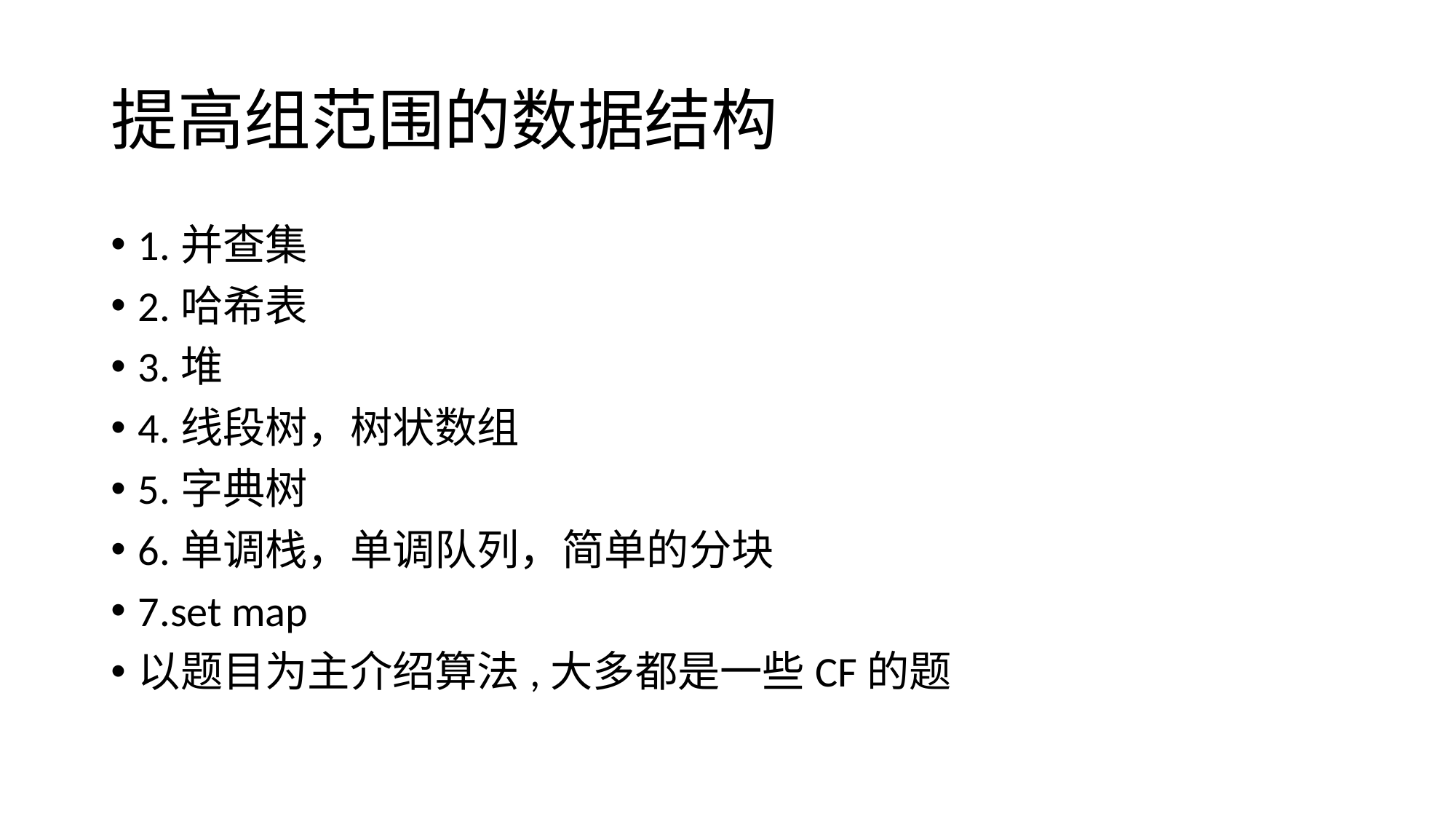

# 提高组范围的数据结构
1.并查集
2.哈希表
3.堆
4.线段树，树状数组
5.字典树
6.单调栈，单调队列，简单的分块
7.set map
以题目为主介绍算法,大多都是一些CF的题